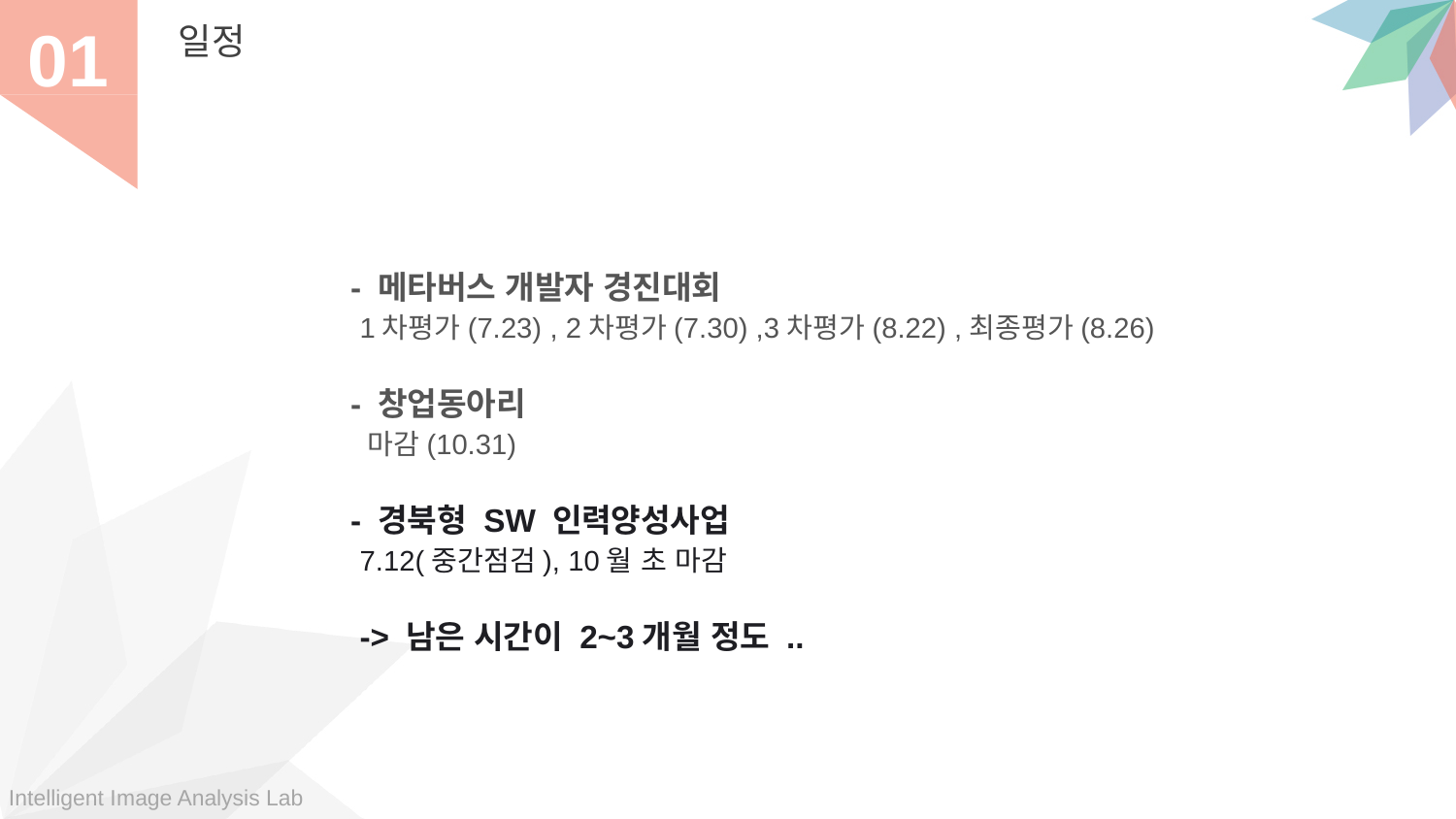

02
01
일정
- 메타버스 개발자 경진대회
 1차평가(7.23) , 2차평가(7.30) ,3차평가(8.22) ,최종평가(8.26)

- 창업동아리
 마감(10.31)

- 경북형 SW 인력양성사업
 7.12(중간점검), 10월 초 마감

 -> 남은 시간이 2~3개월 정도 ..